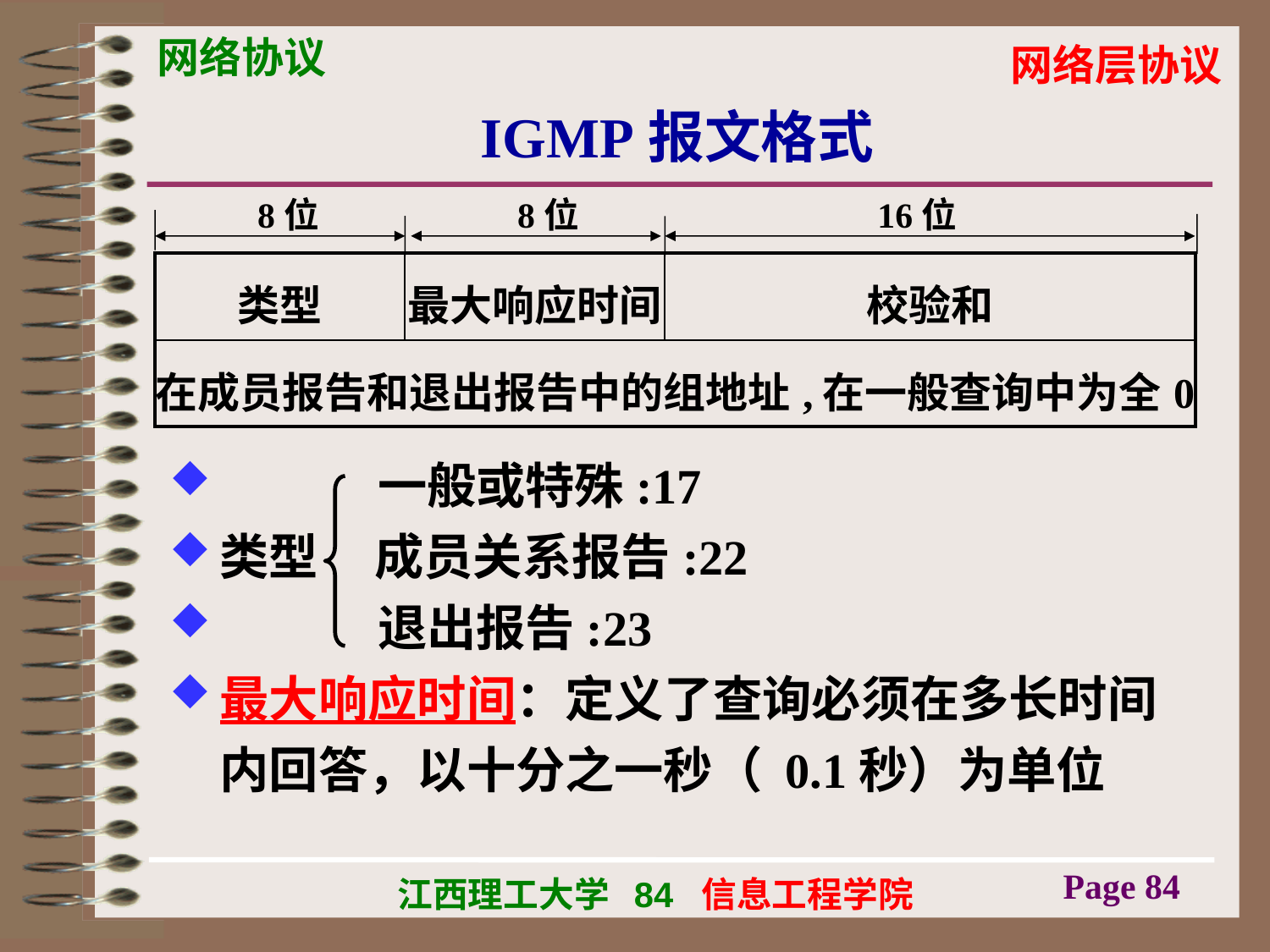

# IGMP报文格式
8位
8位
16位

| 类型 | 最大响应时间 | 校验和 |
| --- | --- | --- |
| 在成员报告和退出报告中的组地址,在一般查询中为全0 |  |  |
             一般或特殊:17
类型     成员关系报告:22
             退出报告:23
最大响应时间：定义了查询必须在多长时间内回答，以十分之一秒（ 0.1秒）为单位

Page 84